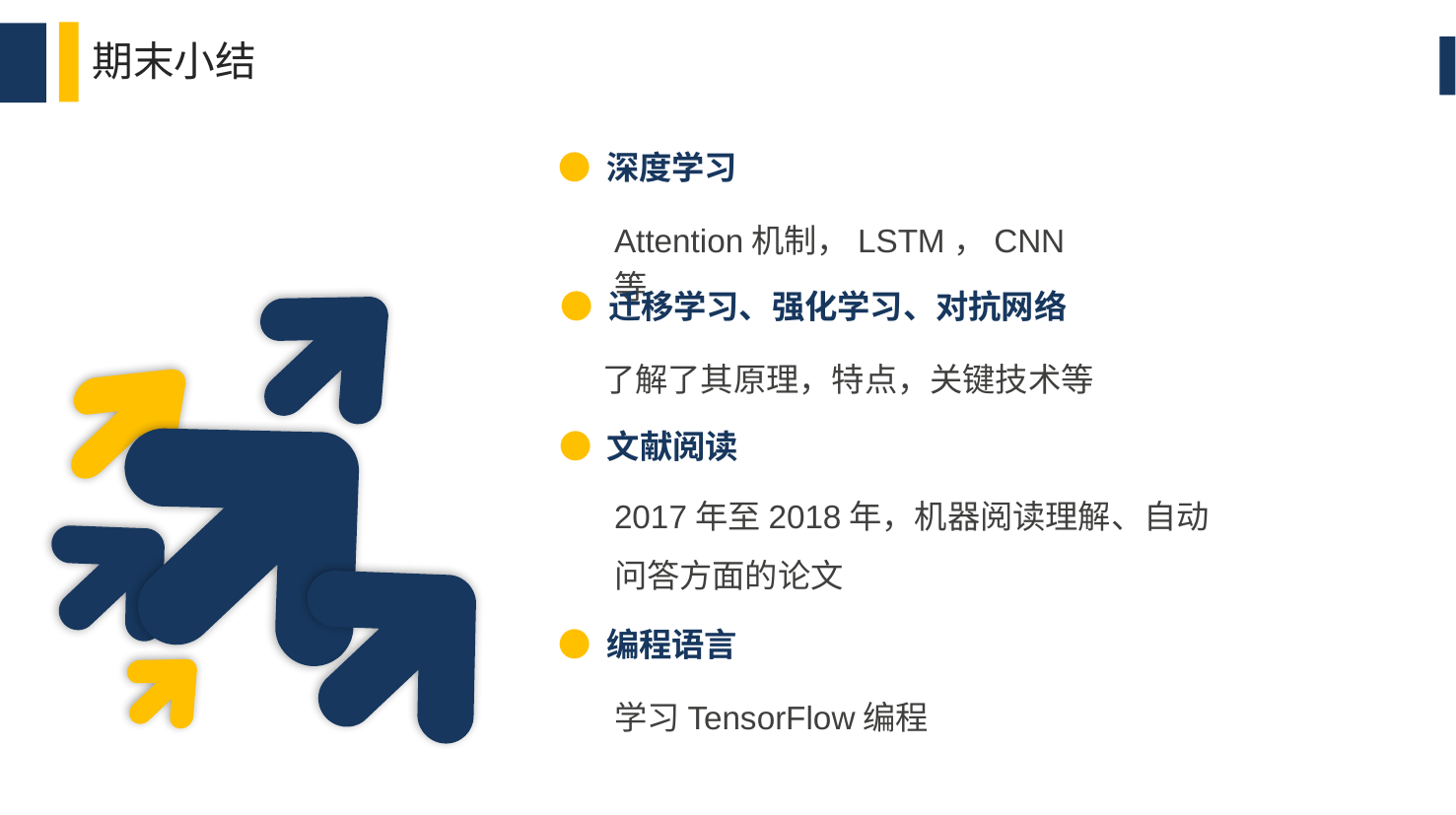

期末小结

● 深度学习
Attention机制，LSTM，CNN等

● 迁移学习、强化学习、对抗网络
了解了其原理，特点，关键技术等
● 文献阅读
2017年至2018年，机器阅读理解、自动问答方面的论文
● 编程语言
学习TensorFlow编程